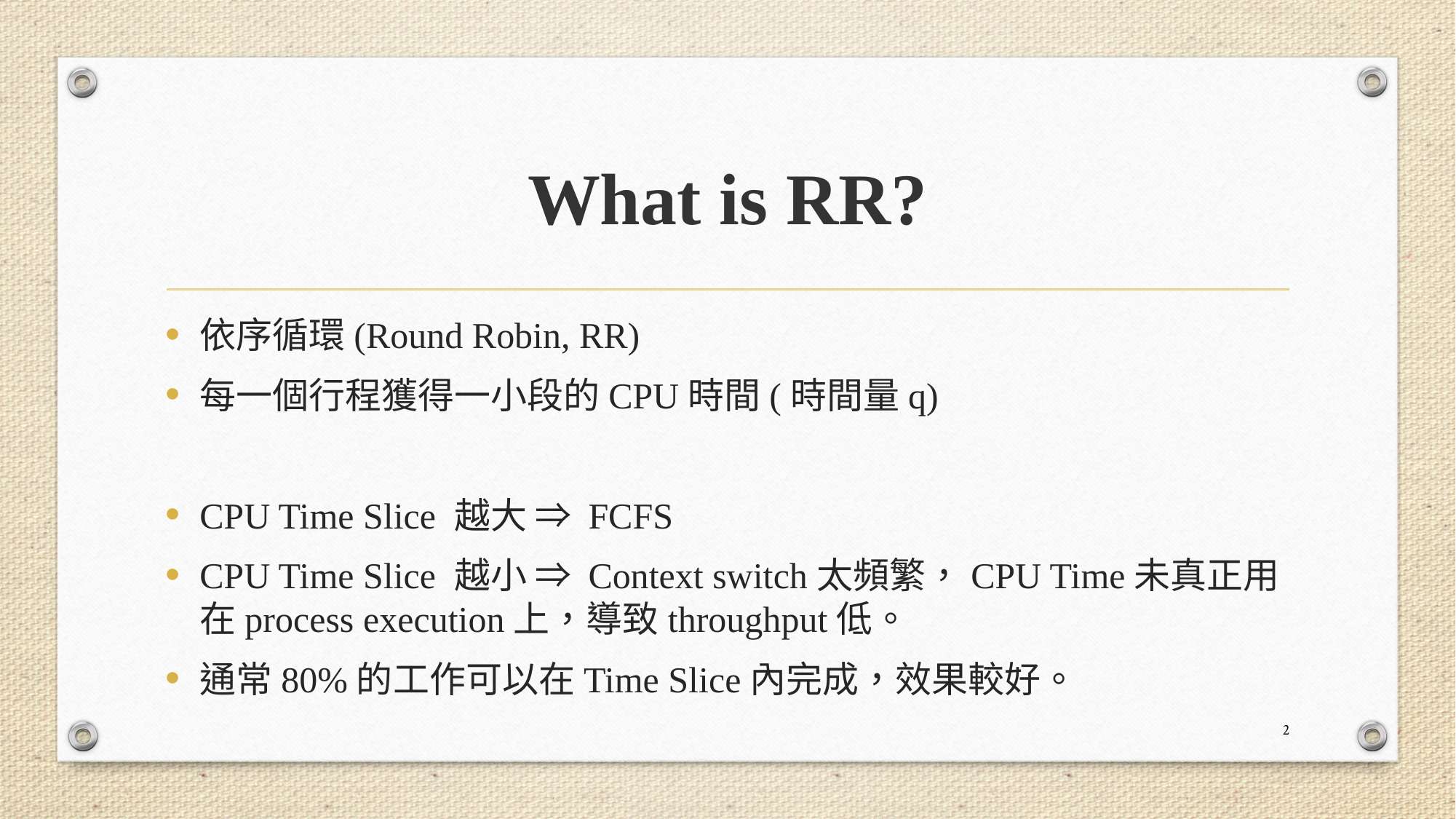

# What is RR?
依序循環(Round Robin, RR)
每一個行程獲得一小段的CPU時間(時間量q)

CPU Time Slice 越大 ⇒ FCFS
CPU Time Slice 越小 ⇒ Context switch太頻繁，CPU Time未真正用在process execution上，導致throughput低。
通常80%的工作可以在Time Slice內完成，效果較好。
2